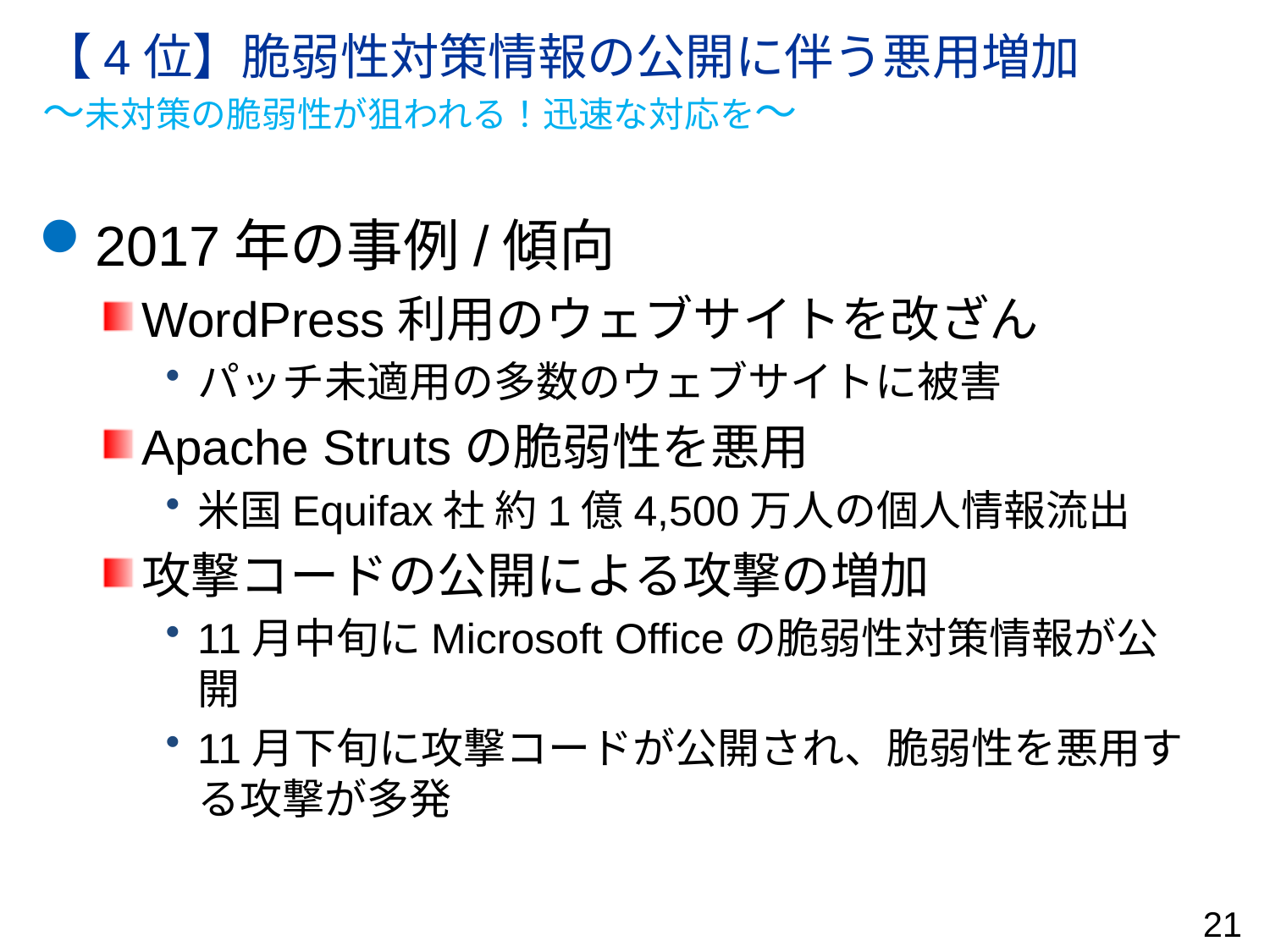

# 【4位】脆弱性対策情報の公開に伴う悪用増加 ～未対策の脆弱性が狙われる！迅速な対応を～
2017年の事例/傾向
WordPress利用のウェブサイトを改ざん
パッチ未適用の多数のウェブサイトに被害
Apache Strutsの脆弱性を悪用
米国Equifax社 約1億4,500万人の個人情報流出
攻撃コードの公開による攻撃の増加
11月中旬にMicrosoft Officeの脆弱性対策情報が公開
11月下旬に攻撃コードが公開され、脆弱性を悪用する攻撃が多発

21